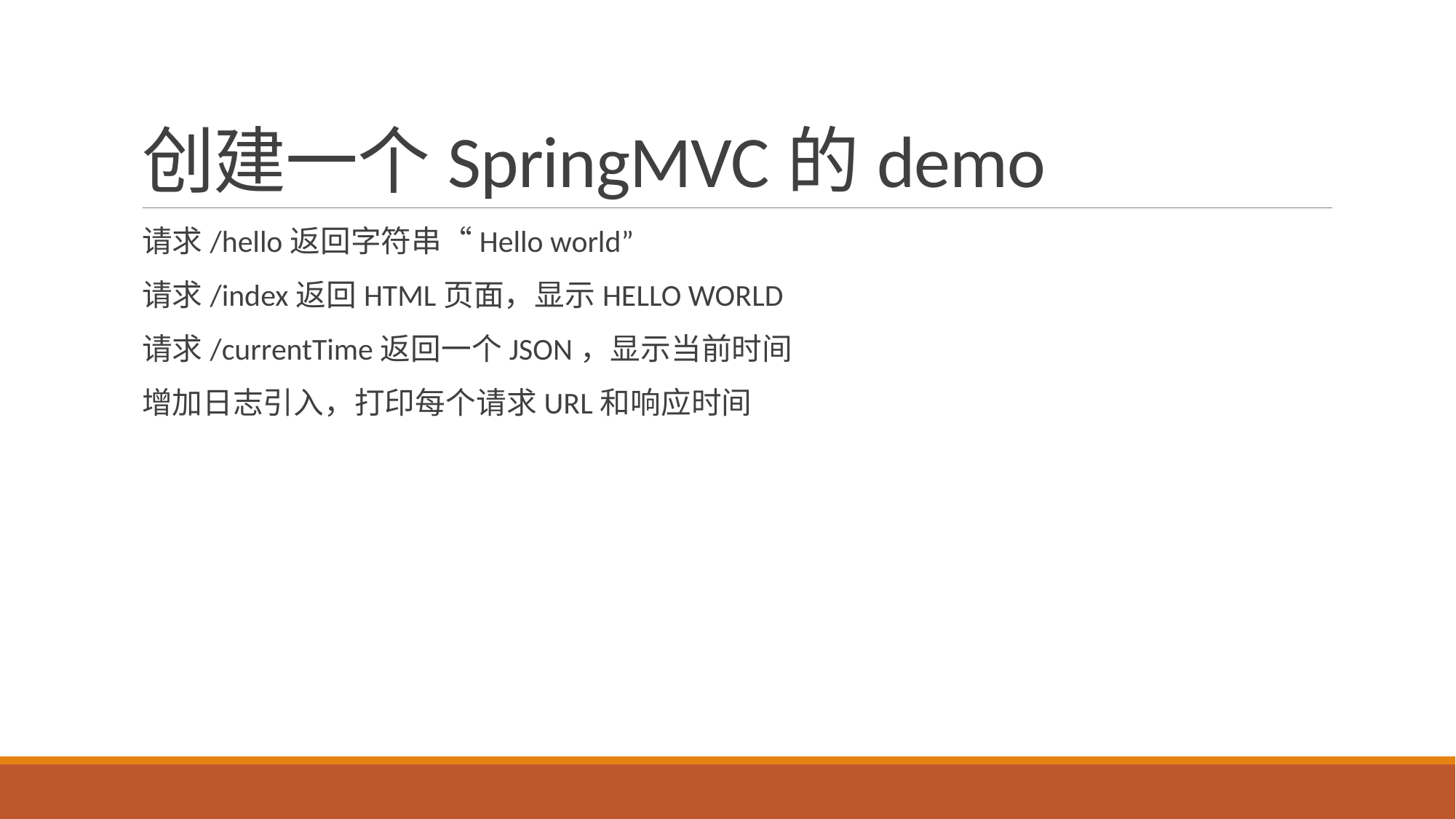

# 创建一个SpringMVC的demo
请求/hello返回字符串“Hello world”
请求/index返回HTML页面，显示HELLO WORLD
请求/currentTime返回一个JSON，显示当前时间
增加日志引入，打印每个请求URL和响应时间